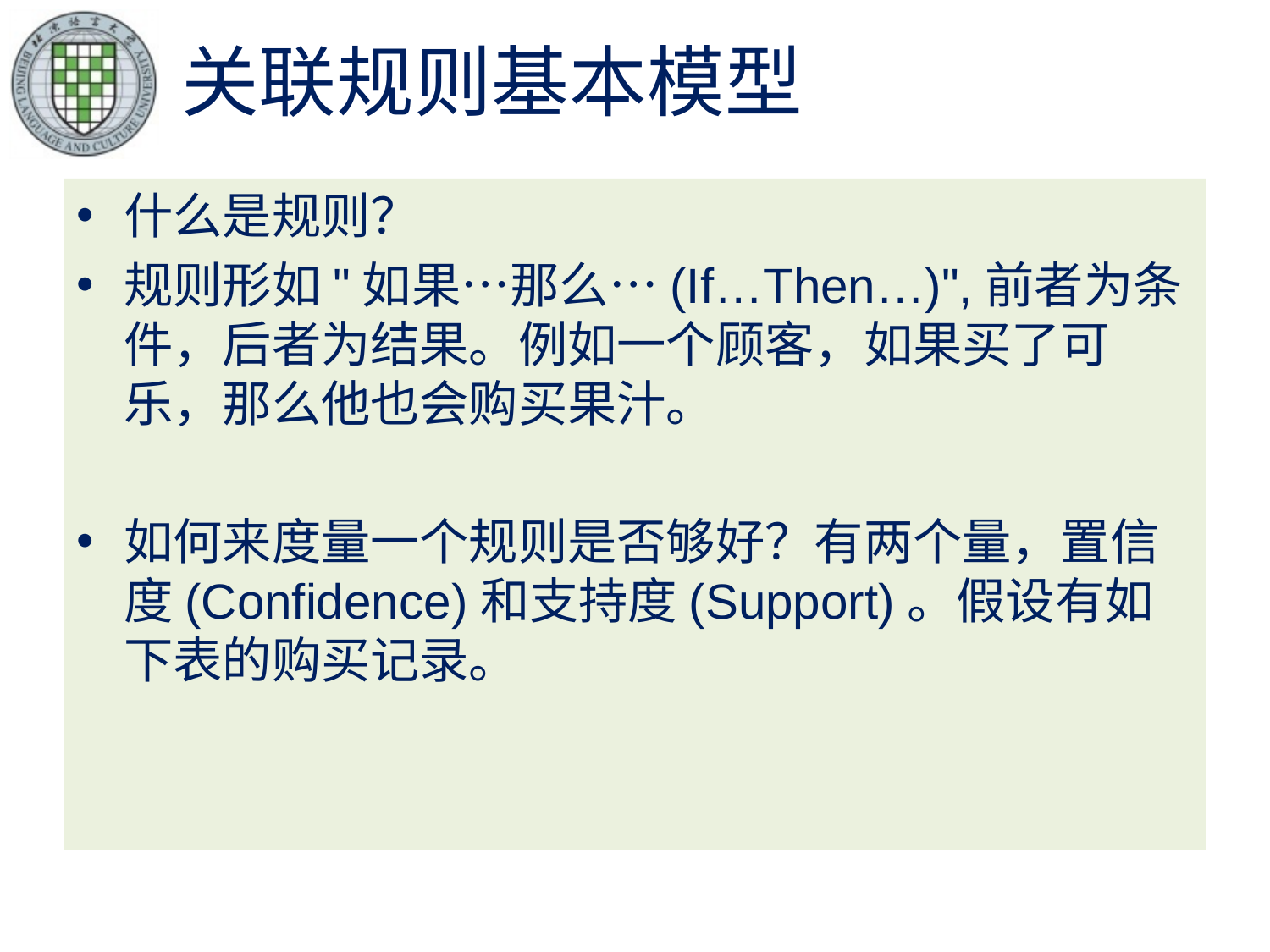

# 关联规则基本模型
什么是规则？
规则形如"如果…那么…(If…Then…)",前者为条件，后者为结果。例如一个顾客，如果买了可乐，那么他也会购买果汁。

如何来度量一个规则是否够好？有两个量，置信度(Confidence)和支持度(Support)。假设有如下表的购买记录。